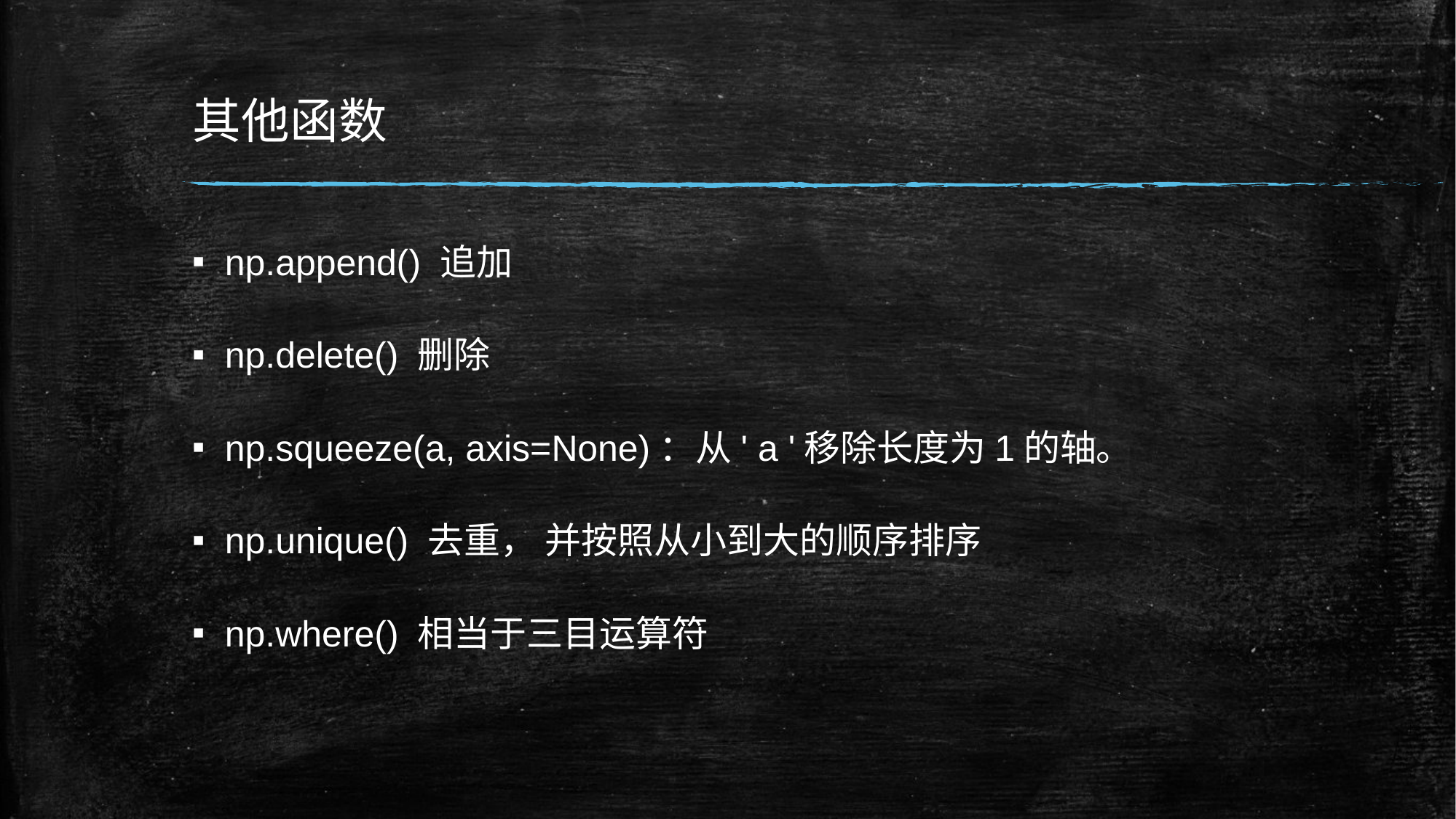

# 其他函数
np.append() 追加
np.delete() 删除
np.squeeze(a, axis=None)：从' a '移除长度为1的轴。
np.unique() 去重， 并按照从小到大的顺序排序
np.where() 相当于三目运算符